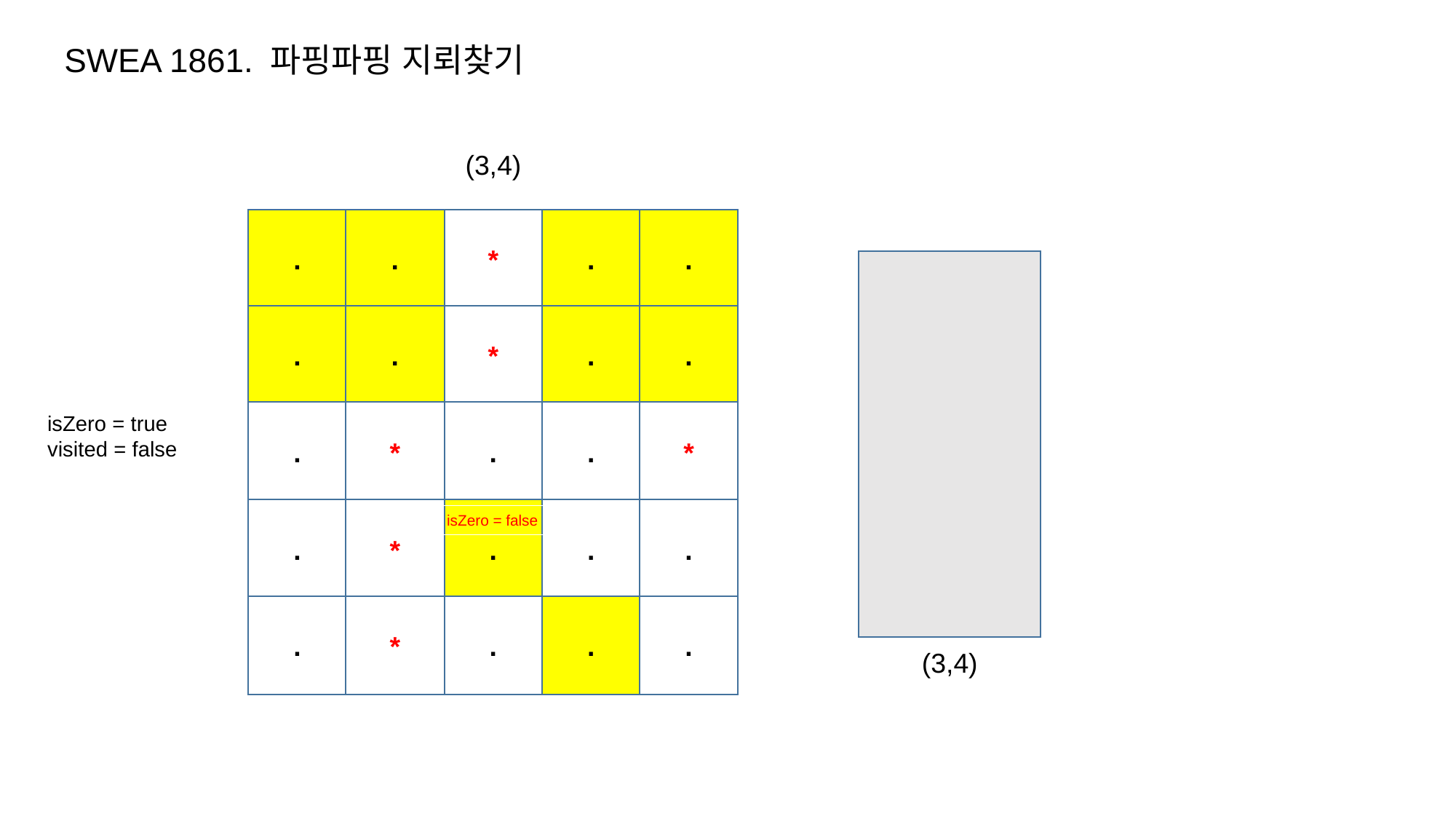

SWEA 1861. 파핑파핑 지뢰찾기
(3,4)
.
.
*
.
.

.
.
*
.
.
.
*
.
.
*
isZero = true
visited = false
.
*
.
.
.
isZero = false
.
*
.
.
.
(3,4)